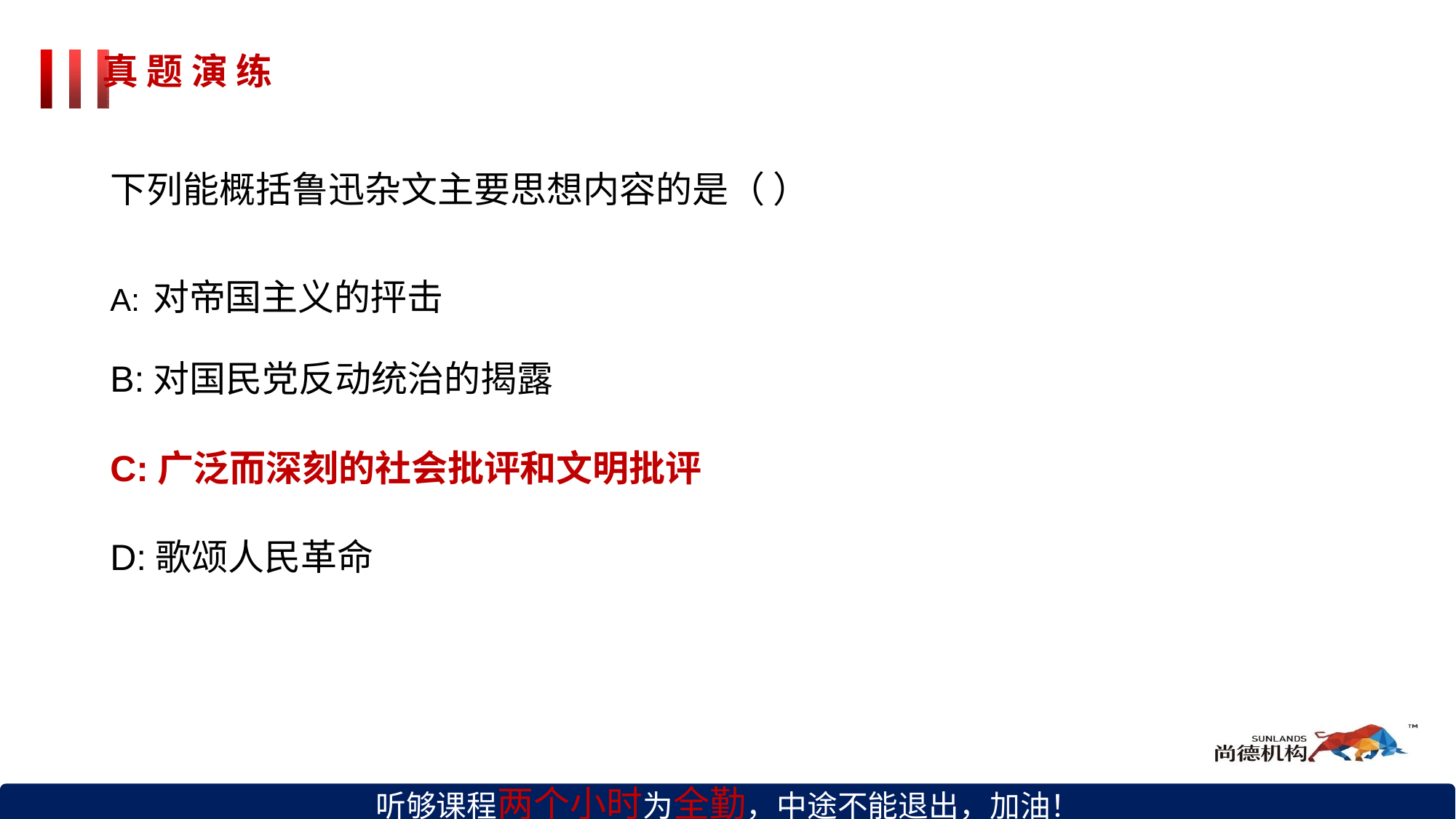

# 真 题 演 练

下列能概括鲁迅杂文主要思想内容的是（ ）

A:对帝国主义的抨击
B:对国民党反动统治的揭露

C:广泛而深刻的社会批评和文明批评

D:歌颂人民革命

听够课程两个小时为全勤，中途不能退出，加油！